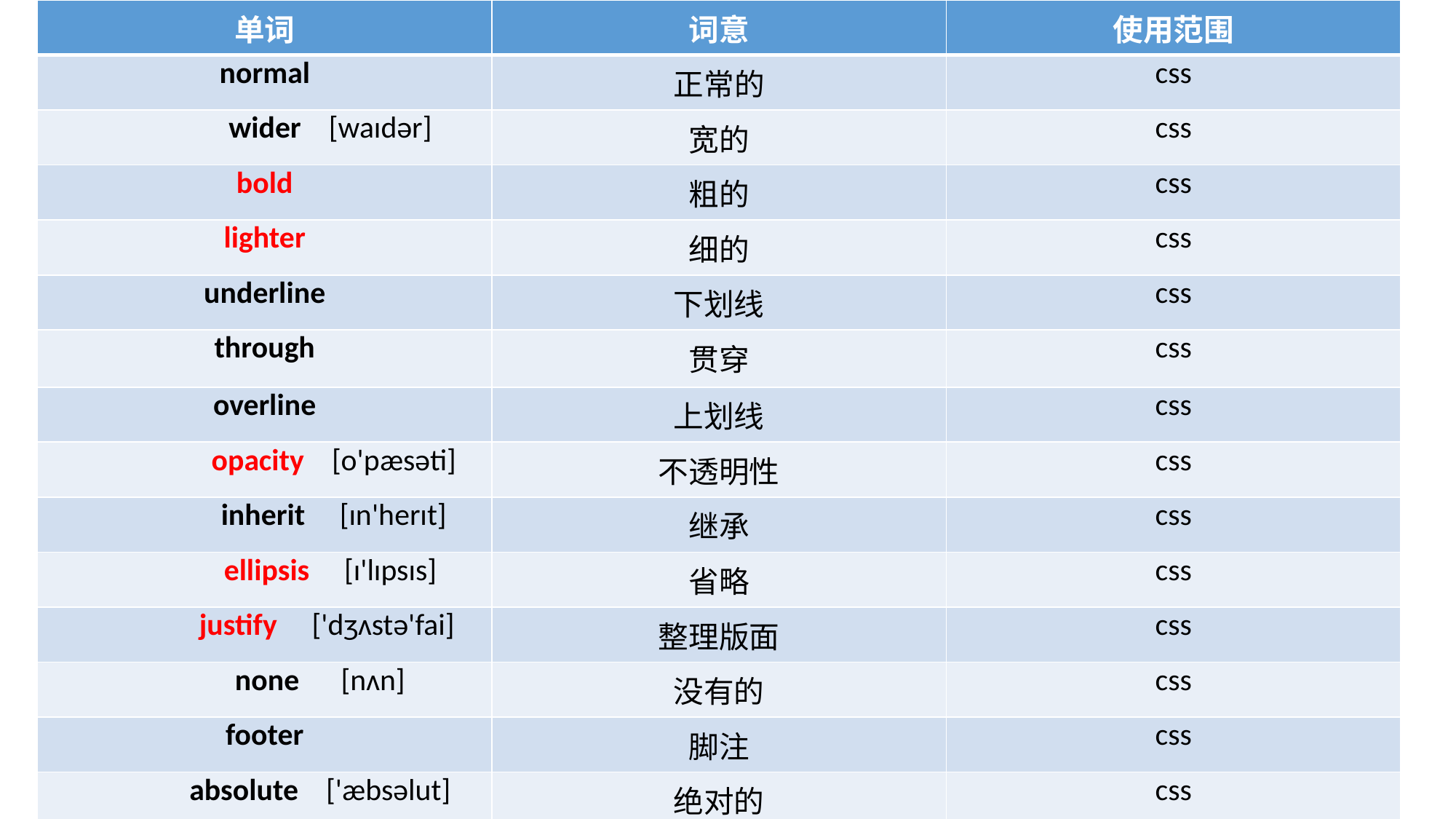

| 单词 | 词意 | 使用范围 |
| --- | --- | --- |
| normal | 正常的 | css |
| wider [waɪdər] | 宽的 | css |
| bold | 粗的 | css |
| lighter | 细的 | css |
| underline | 下划线 | css |
| through | 贯穿 | css |
| overline | 上划线 | css |
| opacity [o'pæsəti] | 不透明性 | css |
| inherit [ɪn'herɪt] | 继承 | css |
| ellipsis [ɪ'lɪpsɪs] | 省略 | css |
| justify ['dʒʌstə'fai] | 整理版面 | css |
| none [nʌn] | 没有的 | css |
| footer | 脚注 | css |
| absolute ['æbsəlut] | 绝对的 | css |
| fixed | 固定的 | css |
| relative ['rɛlətɪv] | 相对的 | css |